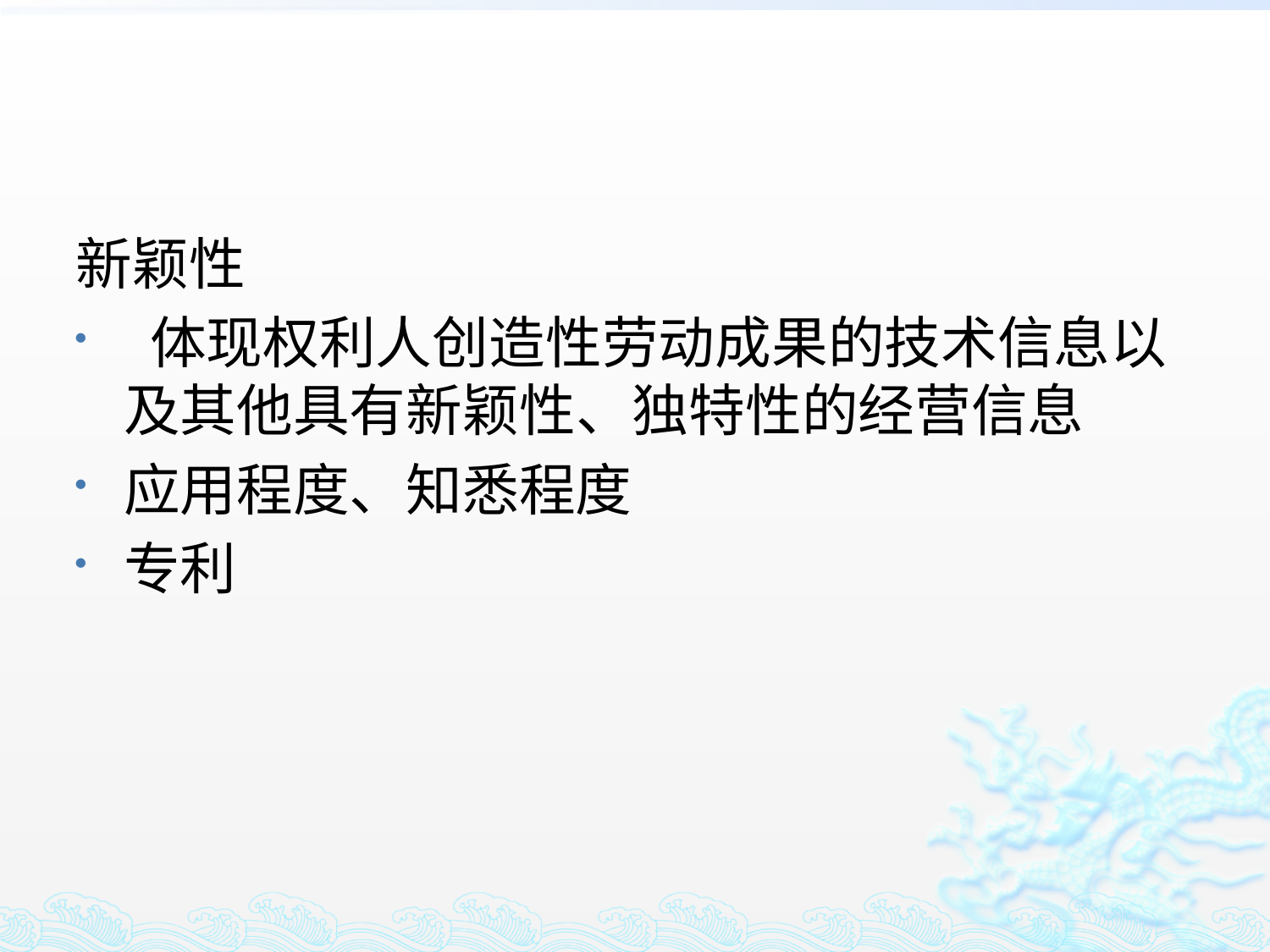

#
新颖性
 体现权利人创造性劳动成果的技术信息以及其他具有新颖性、独特性的经营信息
应用程度、知悉程度
专利